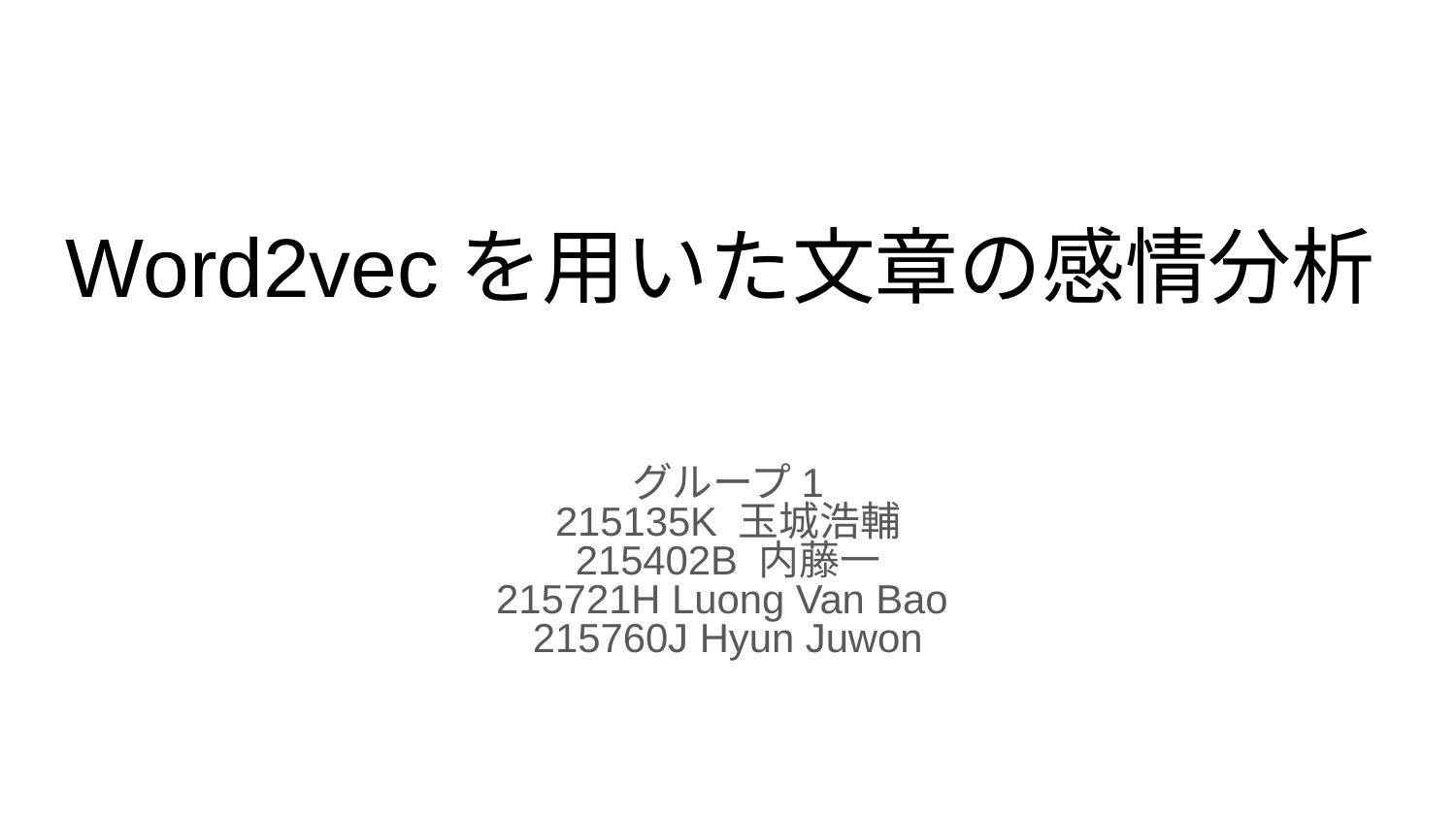

# Word2vecを用いた文章の感情分析
グループ1
215135K 玉城浩輔
215402B 内藤一
215721H Luong Van Bao
215760J Hyun Juwon